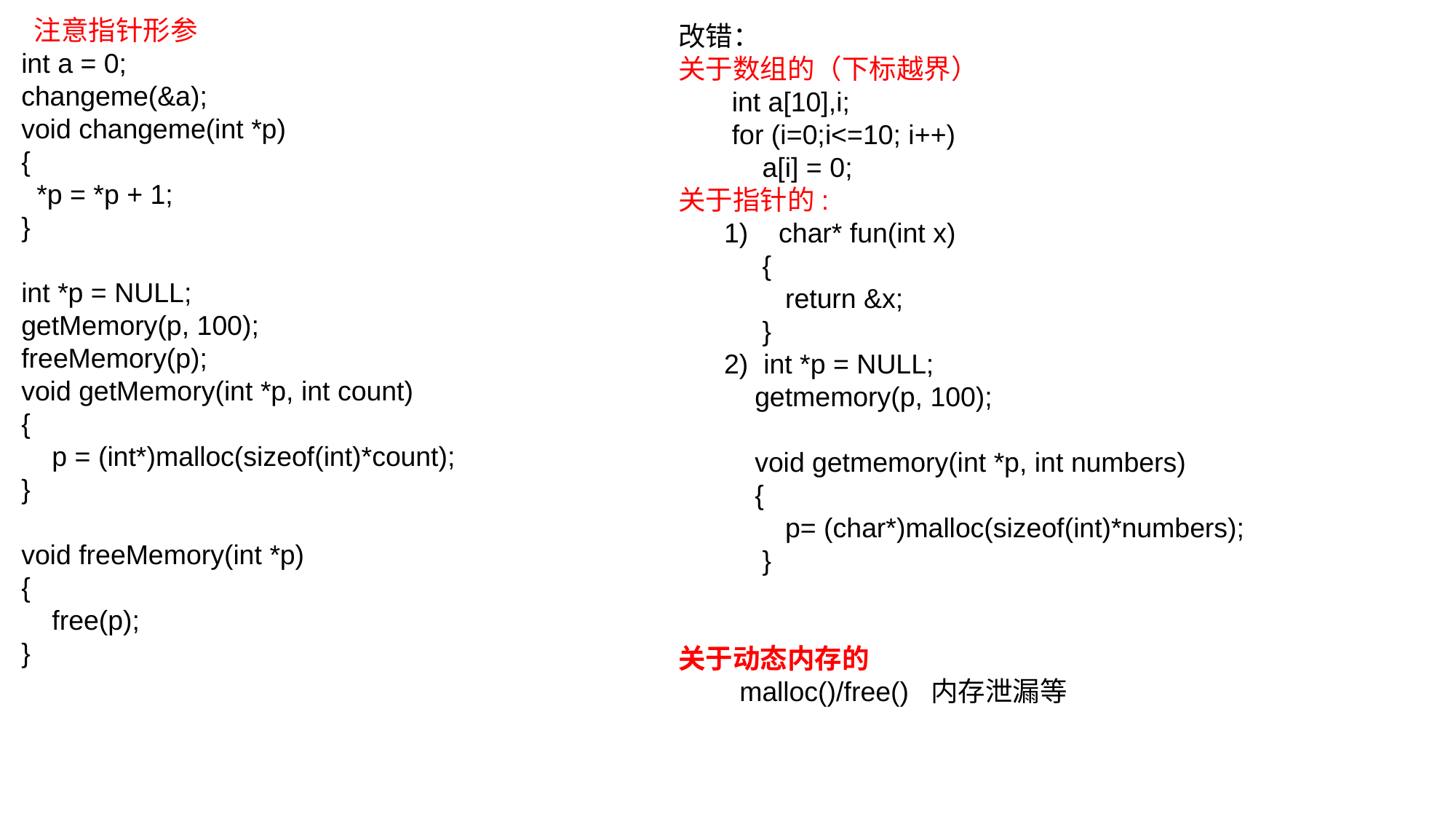

注意指针形参
int a = 0;
changeme(&a);
void changeme(int *p)
{
  *p = *p + 1;
}

int *p = NULL;
getMemory(p, 100);
freeMemory(p);
void getMemory(int *p, int count)
{
    p = (int*)malloc(sizeof(int)*count);
}

void freeMemory(int *p)
{
    free(p);
}

改错：
关于数组的（下标越界）
       int a[10],i;
       for (i=0;i<=10; i++)
           a[i] = 0;
关于指针的:
      1)    char* fun(int x)
           {
              return &x;
           }
      2)  int *p = NULL;
          getmemory(p, 100);

          void getmemory(int *p, int numbers)
          {
              p= (char*)malloc(sizeof(int)*numbers);
           }

关于动态内存的
        malloc()/free()  内存泄漏等